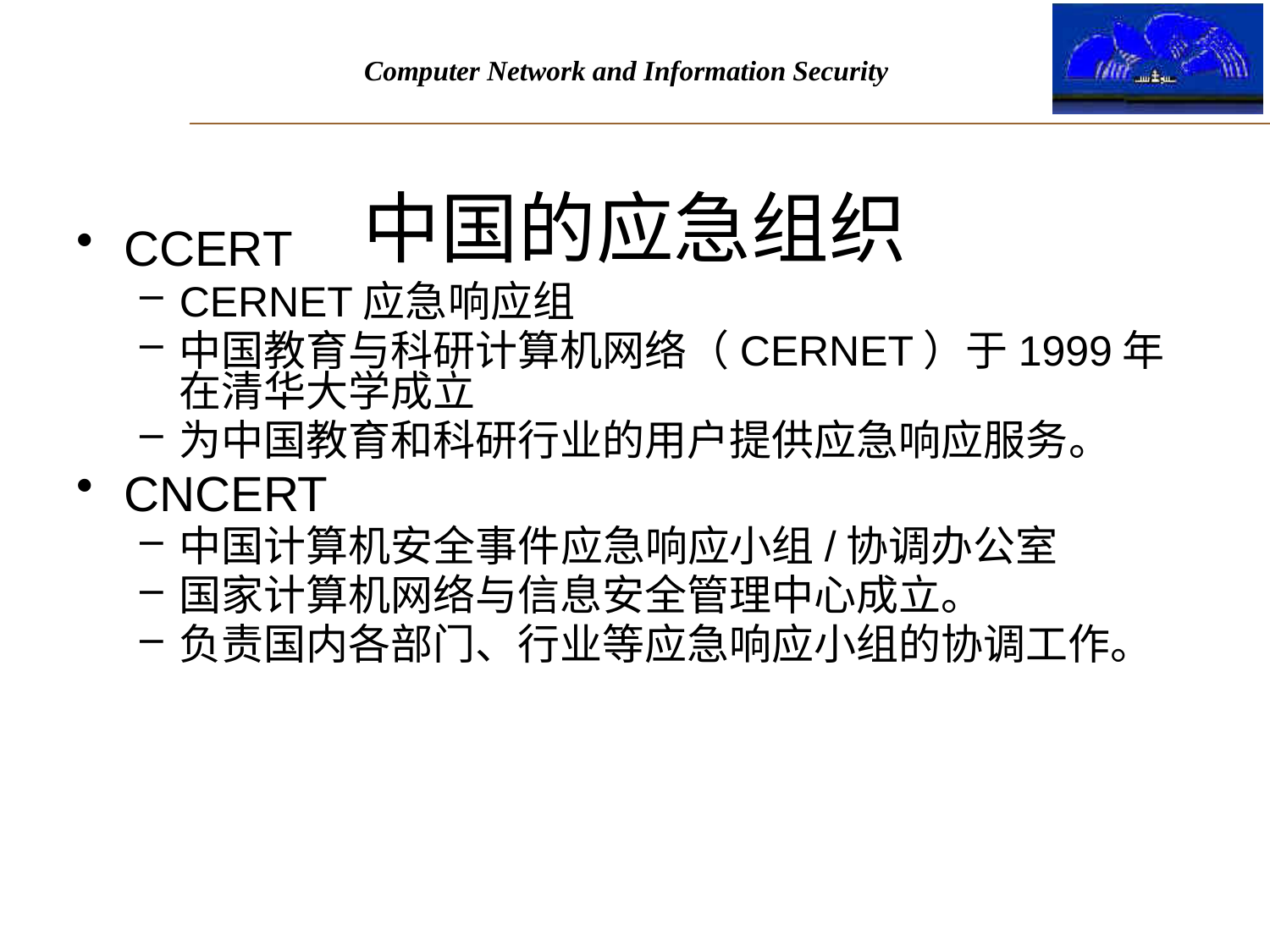

# 中国的应急组织
CCERT
CERNET应急响应组
中国教育与科研计算机网络（CERNET）于1999年在清华大学成立
为中国教育和科研行业的用户提供应急响应服务。
CNCERT
中国计算机安全事件应急响应小组/协调办公室
国家计算机网络与信息安全管理中心成立。
负责国内各部门、行业等应急响应小组的协调工作。